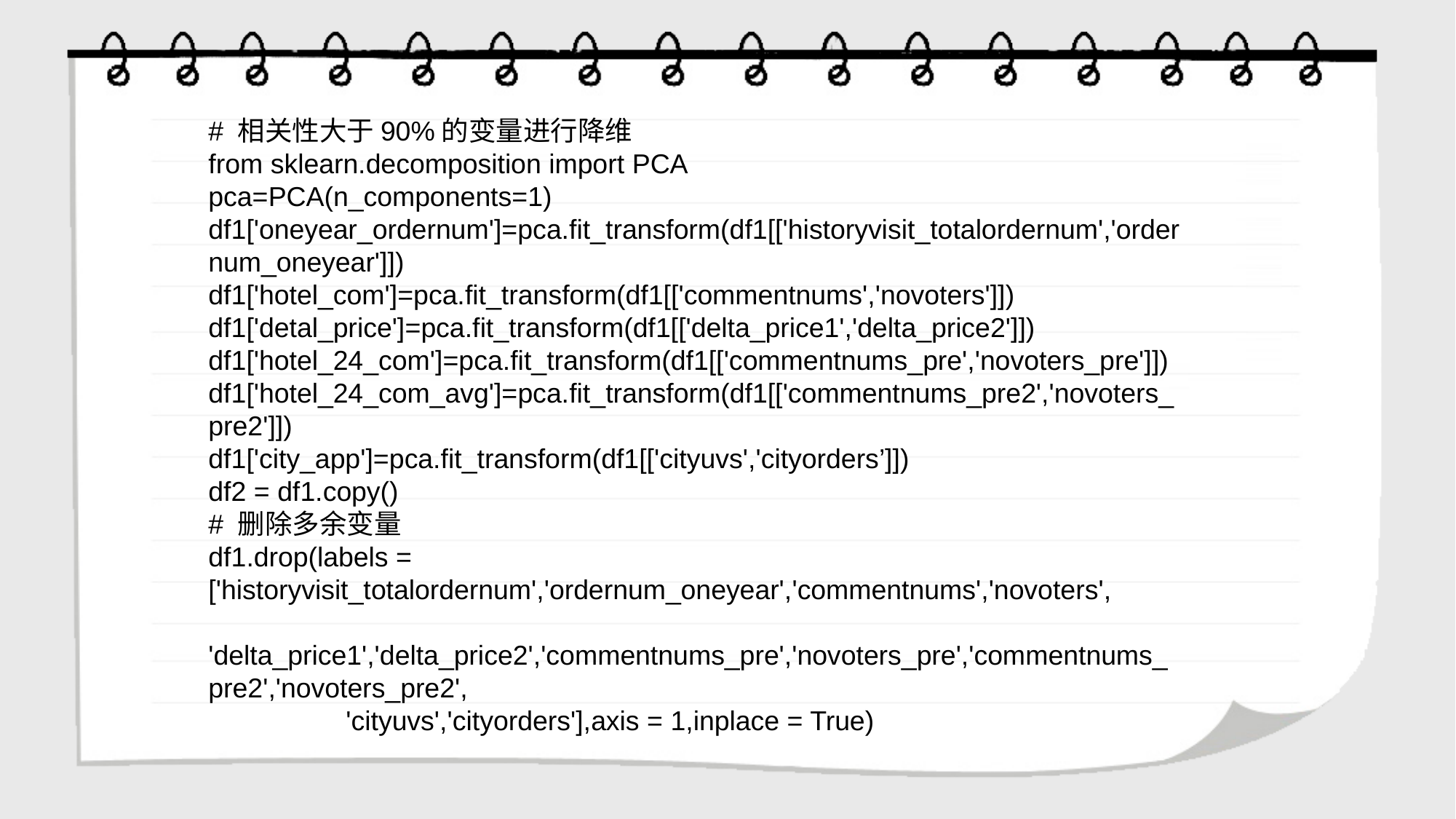

# 相关性大于90%的变量进行降维
from sklearn.decomposition import PCA
pca=PCA(n_components=1)
df1['oneyear_ordernum']=pca.fit_transform(df1[['historyvisit_totalordernum','ordernum_oneyear']])
df1['hotel_com']=pca.fit_transform(df1[['commentnums','novoters']])
df1['detal_price']=pca.fit_transform(df1[['delta_price1','delta_price2']])
df1['hotel_24_com']=pca.fit_transform(df1[['commentnums_pre','novoters_pre']])
df1['hotel_24_com_avg']=pca.fit_transform(df1[['commentnums_pre2','novoters_pre2']])
df1['city_app']=pca.fit_transform(df1[['cityuvs','cityorders’]])
df2 = df1.copy()
# 删除多余变量
df1.drop(labels = ['historyvisit_totalordernum','ordernum_oneyear','commentnums','novoters',
                  'delta_price1','delta_price2','commentnums_pre','novoters_pre','commentnums_pre2','novoters_pre2',
                  'cityuvs','cityorders'],axis = 1,inplace = True)